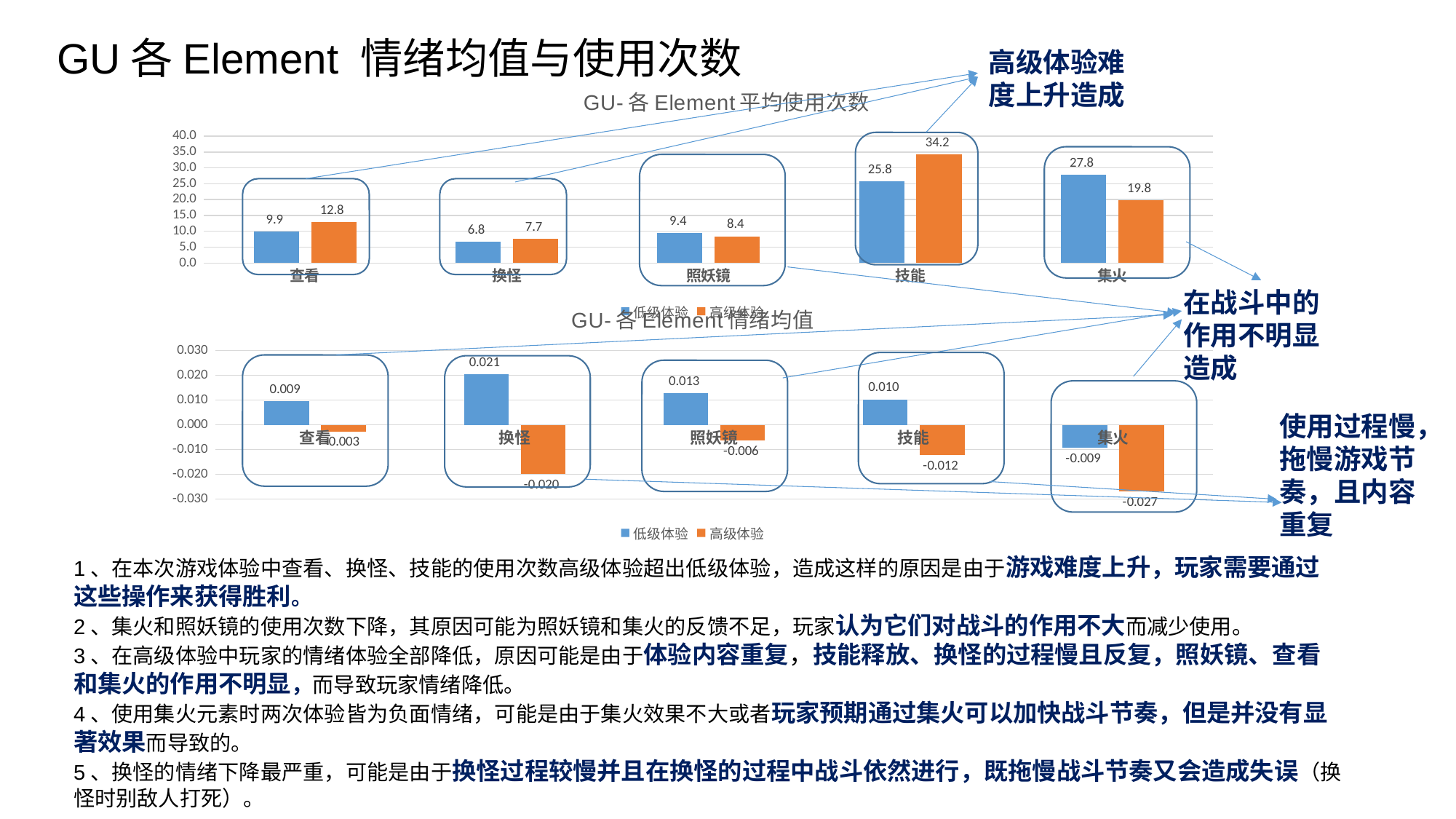

# GU各Element 情绪均值与使用次数
高级体验难度上升造成

### Chart: GU-各Element平均使用次数

| Category | 低级体验 | 高级体验 |
|---|---|---|
| 查看 | 9.923076923076923 | 12.823529411764707 |
| 换怪 | 6.8 | 7.6521739130434785 |
| 照妖镜 | 9.428571428571429 | 8.44 |
| 技能 | 25.782608695652176 | 34.214285714285715 |
| 集火 | 27.80952380952381 | 19.84 |

在战斗中的作用不明显造成

### Chart: GU-各Element情绪均值

| Category | 低级体验 | 高级体验 |
|---|---|---|
| 查看 | 0.009492911765431256 | -0.0027116538232516817 |
| 换怪 | 0.02057374667585286 | -0.020000645499627132 |
| 照妖镜 | 0.012872074799134294 | -0.006472330396188706 |
| 技能 | 0.010303532000086164 | -0.01231342873351651 |
| 集火 | -0.009319404279845617 | -0.027035568187277925 |

使用过程慢，拖慢游戏节奏，且内容重复
1、在本次游戏体验中查看、换怪、技能的使用次数高级体验超出低级体验，造成这样的原因是由于游戏难度上升，玩家需要通过这些操作来获得胜利。
2、集火和照妖镜的使用次数下降，其原因可能为照妖镜和集火的反馈不足，玩家认为它们对战斗的作用不大而减少使用。
3、在高级体验中玩家的情绪体验全部降低，原因可能是由于体验内容重复，技能释放、换怪的过程慢且反复，照妖镜、查看和集火的作用不明显，而导致玩家情绪降低。
4、使用集火元素时两次体验皆为负面情绪，可能是由于集火效果不大或者玩家预期通过集火可以加快战斗节奏，但是并没有显著效果而导致的。
5、换怪的情绪下降最严重，可能是由于换怪过程较慢并且在换怪的过程中战斗依然进行，既拖慢战斗节奏又会造成失误（换怪时别敌人打死）。